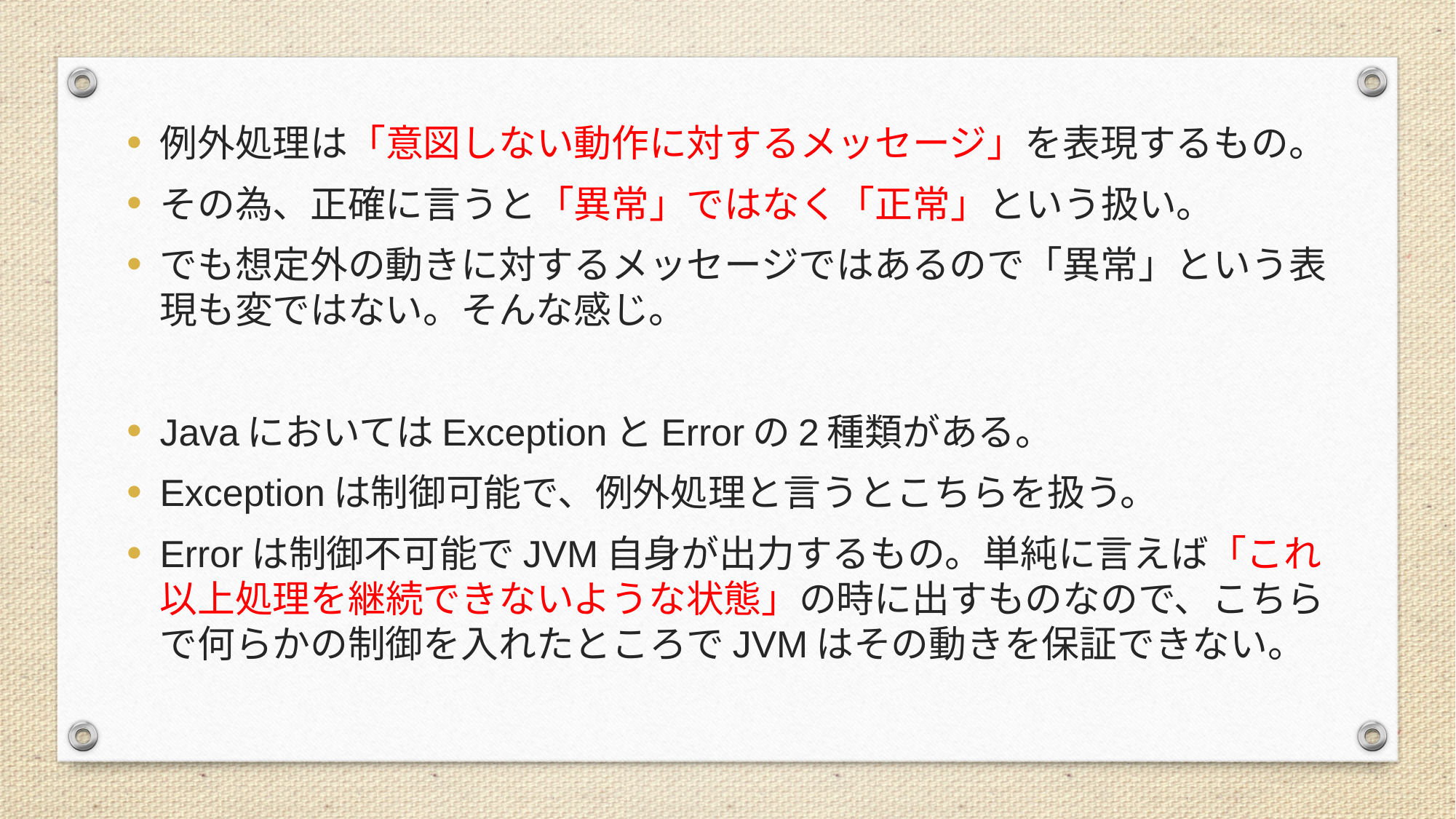

例外処理は「意図しない動作に対するメッセージ」を表現するもの。
その為、正確に言うと「異常」ではなく「正常」という扱い。
でも想定外の動きに対するメッセージではあるので「異常」という表現も変ではない。そんな感じ。

JavaにおいてはExceptionとErrorの2種類がある。
Exceptionは制御可能で、例外処理と言うとこちらを扱う。
Errorは制御不可能でJVM自身が出力するもの。単純に言えば「これ以上処理を継続できないような状態」の時に出すものなので、こちらで何らかの制御を入れたところでJVMはその動きを保証できない。